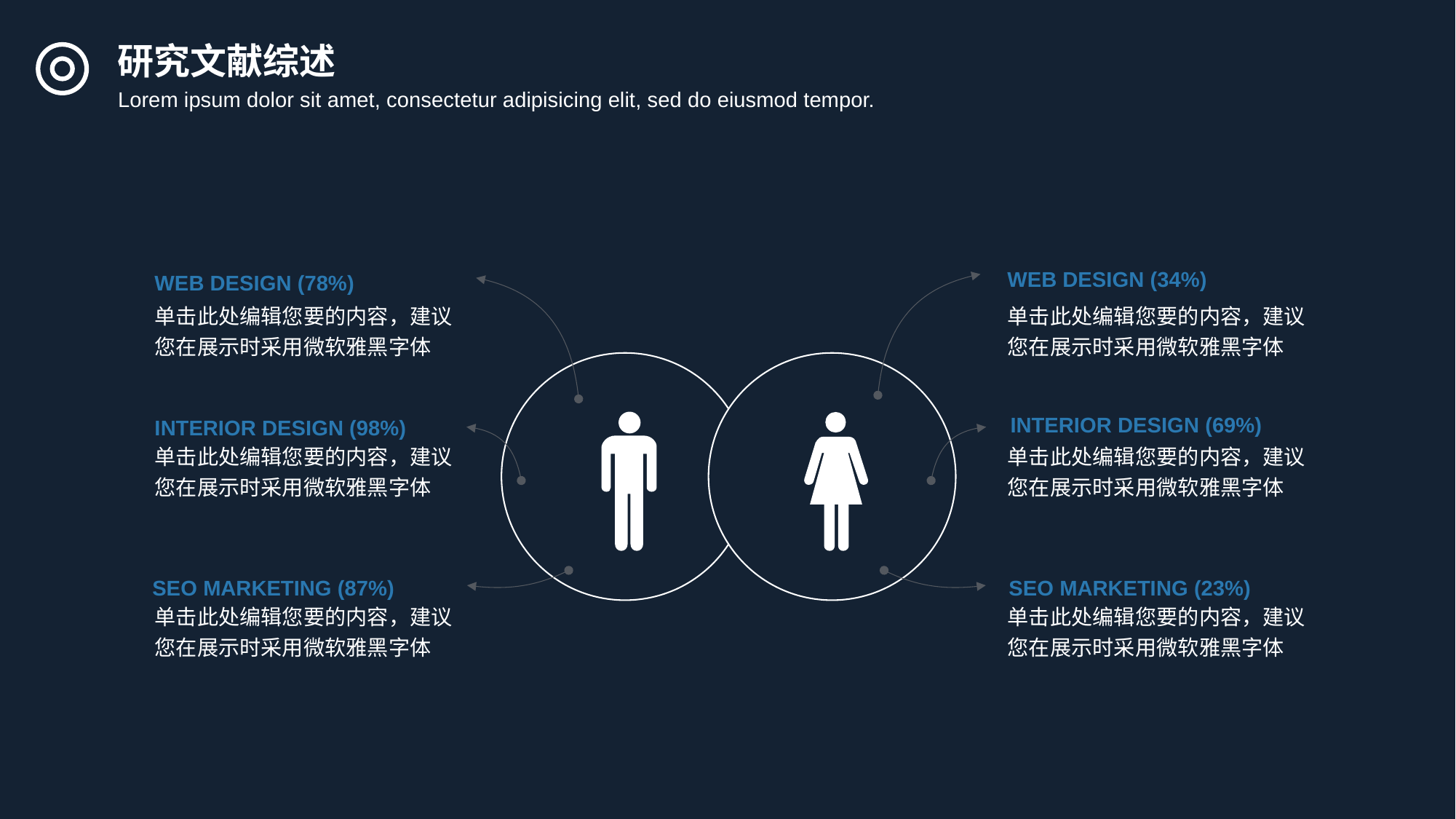

研究文献综述

Lorem ipsum dolor sit amet, consectetur adipisicing elit, sed do eiusmod tempor.
WEB DESIGN (34%)
WEB DESIGN (78%)

单击此处编辑您要的内容，建议您在展示时采用微软雅黑字体
单击此处编辑您要的内容，建议您在展示时采用微软雅黑字体

INTERIOR DESIGN (69%)
INTERIOR DESIGN (98%)

单击此处编辑您要的内容，建议您在展示时采用微软雅黑字体
单击此处编辑您要的内容，建议您在展示时采用微软雅黑字体
SEO MARKETING (23%)
SEO MARKETING (87%)

单击此处编辑您要的内容，建议您在展示时采用微软雅黑字体
单击此处编辑您要的内容，建议您在展示时采用微软雅黑字体